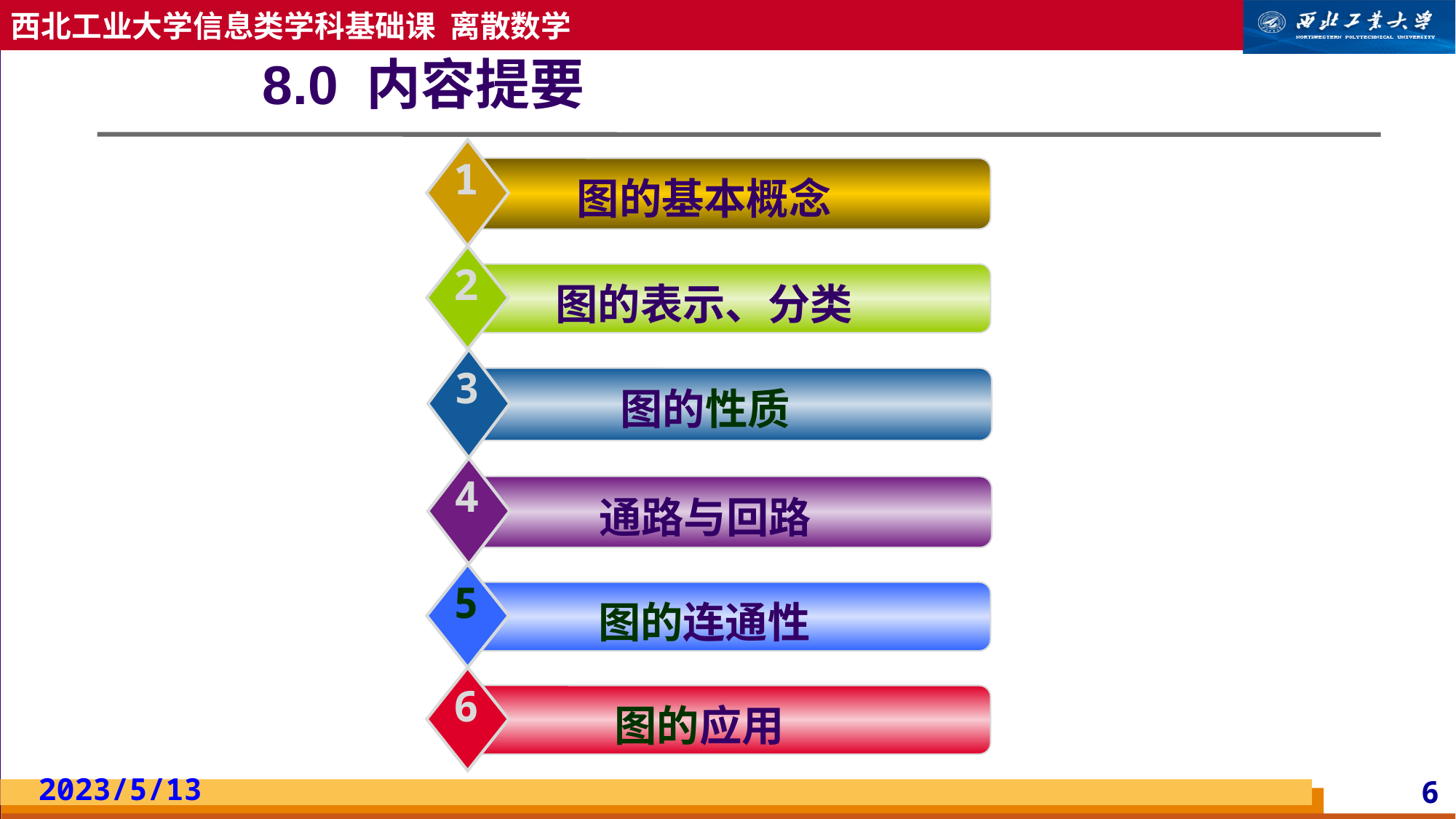

# 8.0 内容提要

1

图的基本概念

2

图的表示、分类

3

图的性质

4

通路与回路

5

图的连通性

6

图的应用
2023/5/13